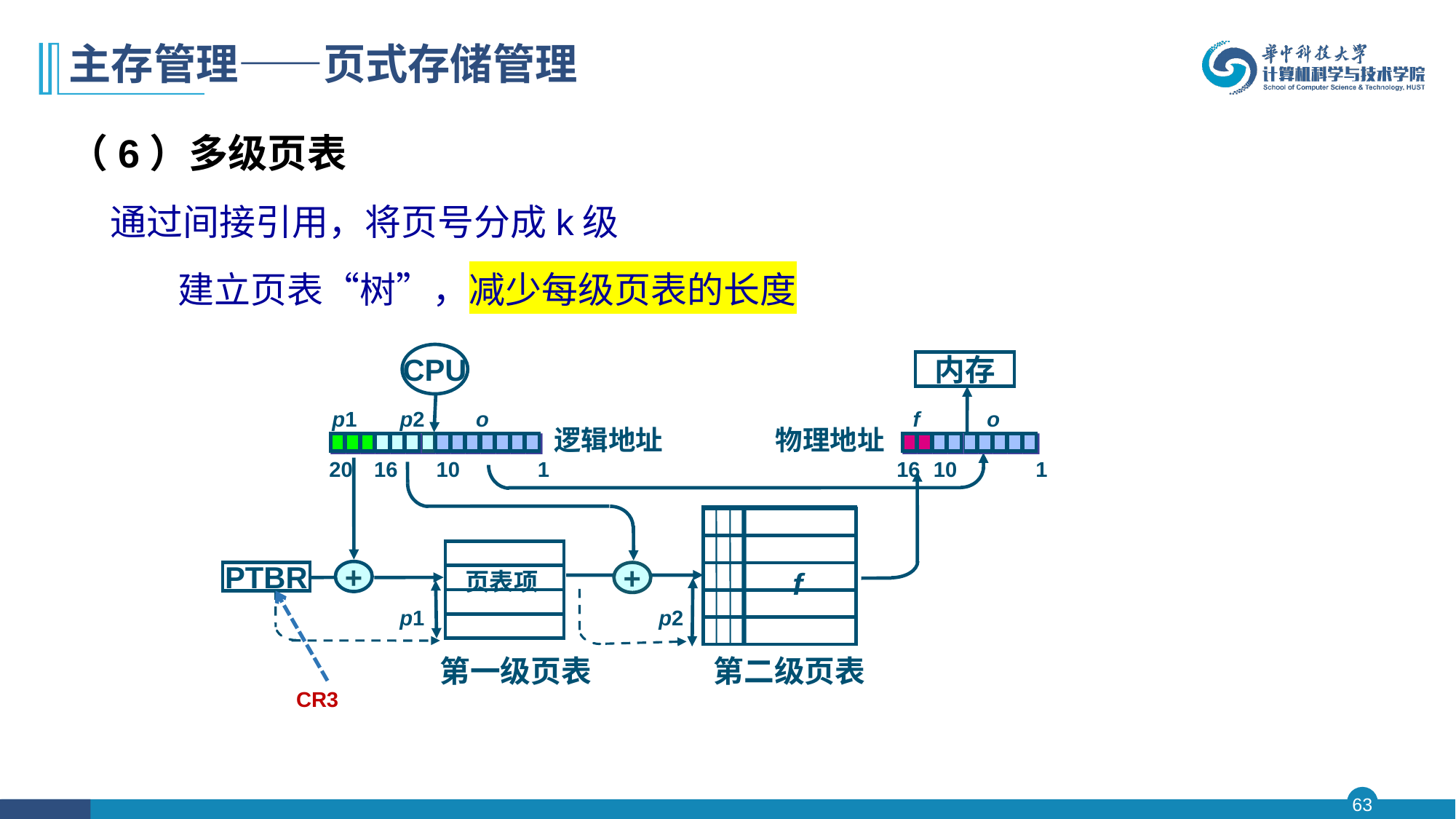

# 主存管理——页式存储管理
（6）多级页表
    通过间接引用，将页号分成k级
	建立页表“树”，减少每级页表的长度
CPU
内存

p1
p2
o
f
o
逻辑地址
物理地址

20
16
10
1
16
10
1

f

p2

第二级页表

页表项

p1

第一级页表
+
PTBR

CR3
+